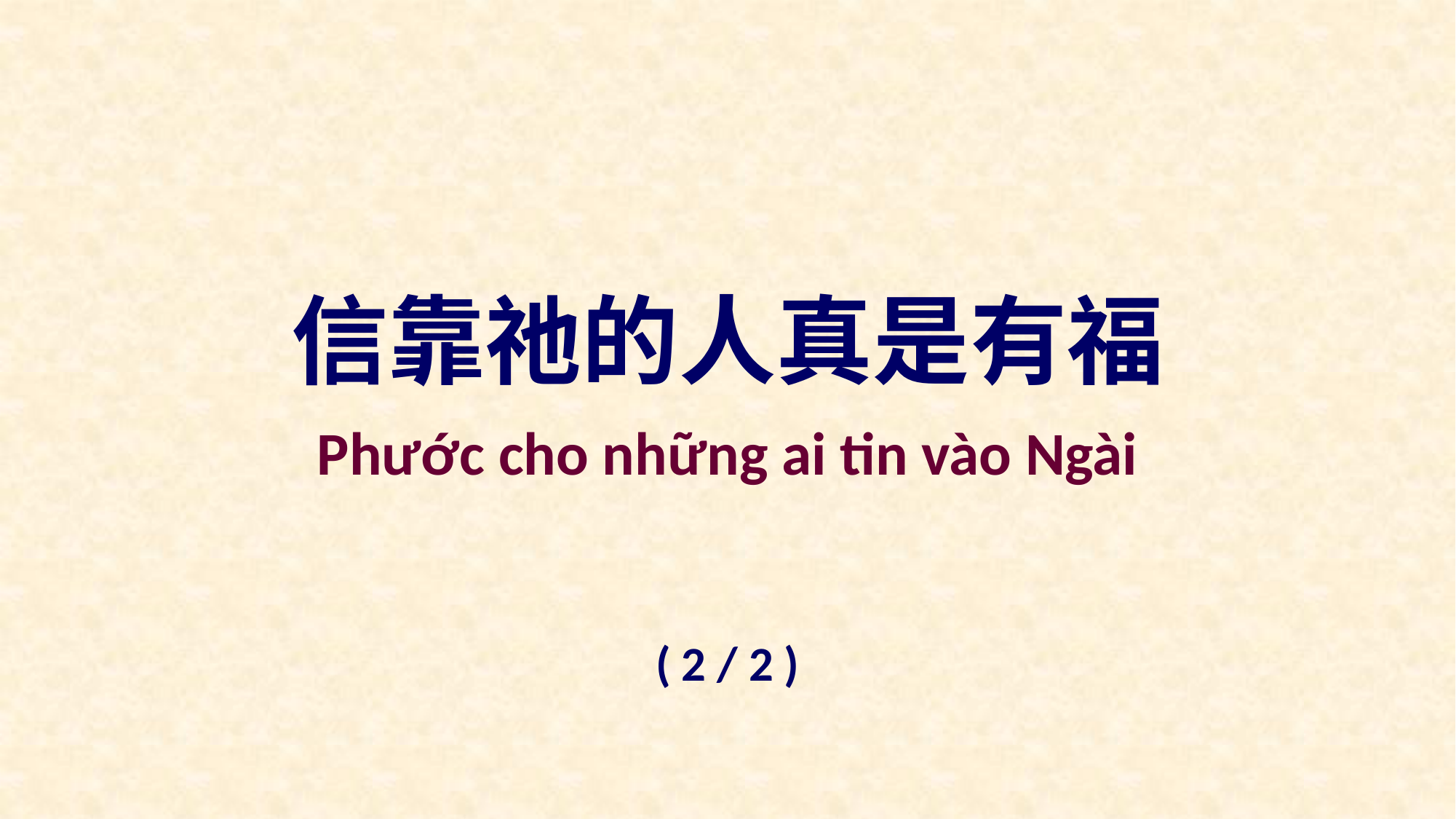

信靠祂的人真是有福
Phước cho những ai tin vào Ngài
( 2 / 2 )